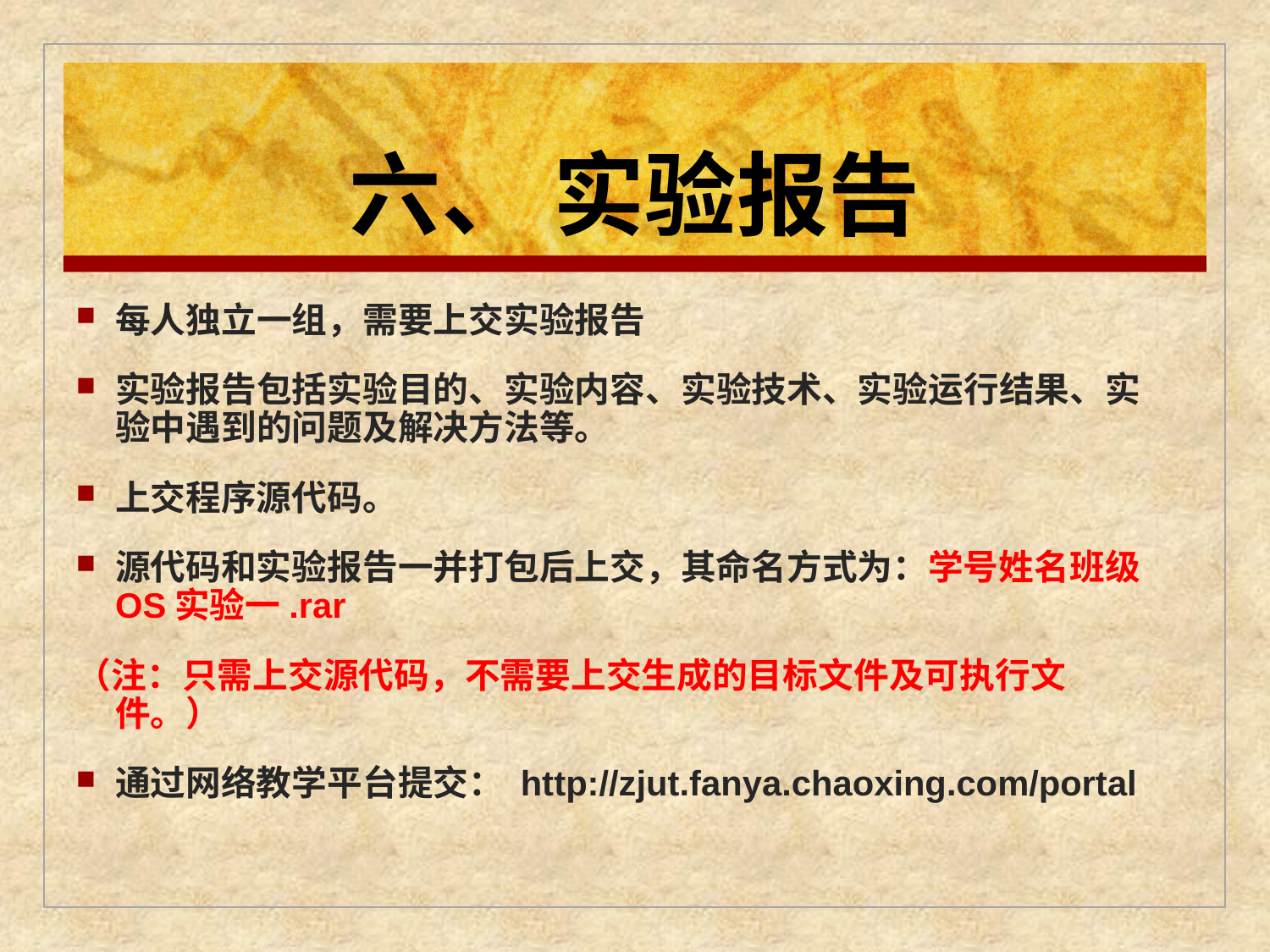

# 六、 实验报告
每人独立一组，需要上交实验报告
实验报告包括实验目的、实验内容、实验技术、实验运行结果、实验中遇到的问题及解决方法等。
上交程序源代码。
源代码和实验报告一并打包后上交，其命名方式为：学号姓名班级OS实验一.rar
（注：只需上交源代码，不需要上交生成的目标文件及可执行文件。）
通过网络教学平台提交： http://zjut.fanya.chaoxing.com/portal